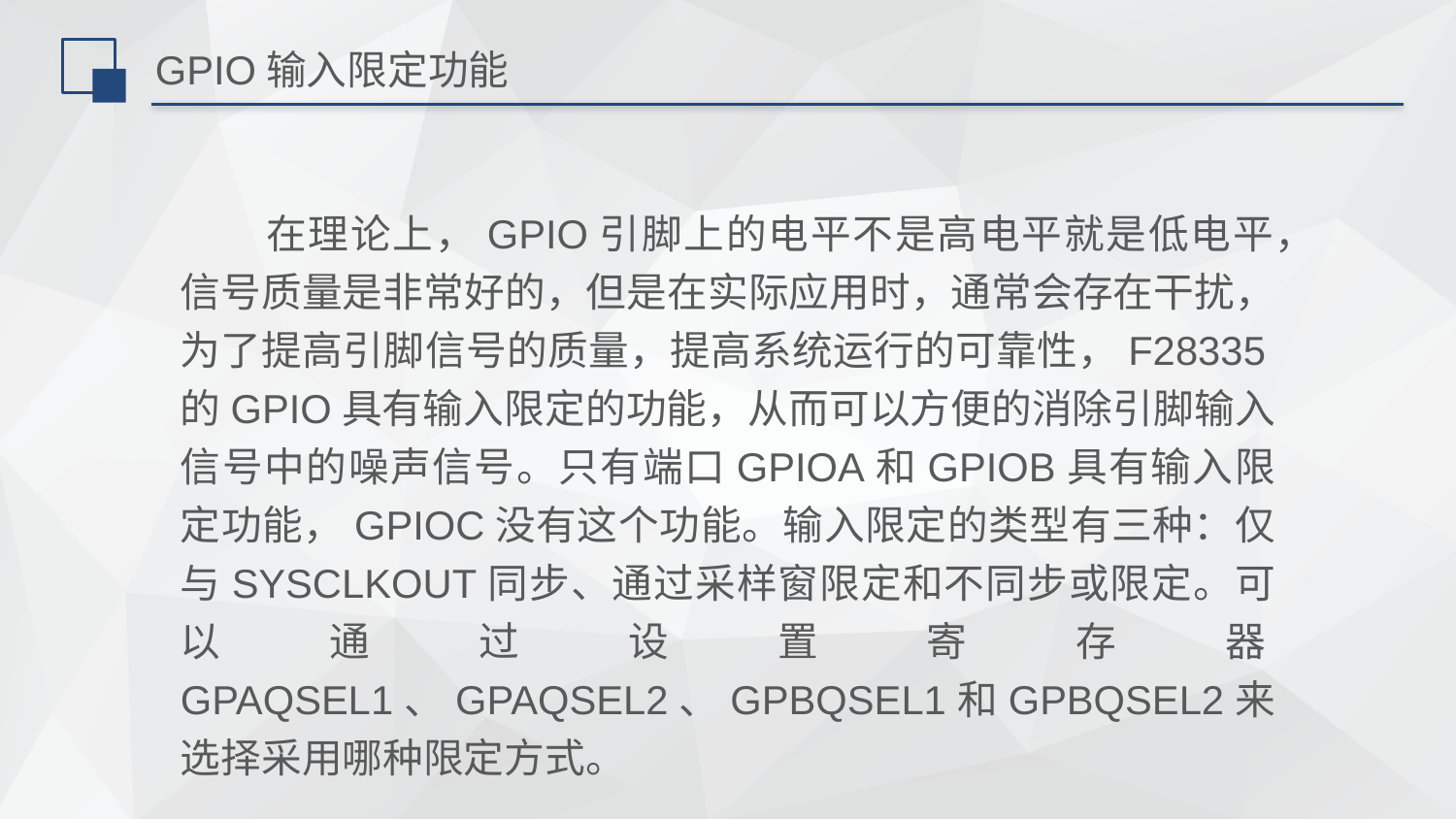

# GPIO输入限定功能
在理论上，GPIO引脚上的电平不是高电平就是低电平，信号质量是非常好的，但是在实际应用时，通常会存在干扰，为了提高引脚信号的质量，提高系统运行的可靠性，F28335的GPIO具有输入限定的功能，从而可以方便的消除引脚输入信号中的噪声信号。只有端口GPIOA和GPIOB具有输入限定功能，GPIOC没有这个功能。输入限定的类型有三种：仅与SYSCLKOUT同步、通过采样窗限定和不同步或限定。可以通过设置寄存器GPAQSEL1、GPAQSEL2、GPBQSEL1和GPBQSEL2来选择采用哪种限定方式。